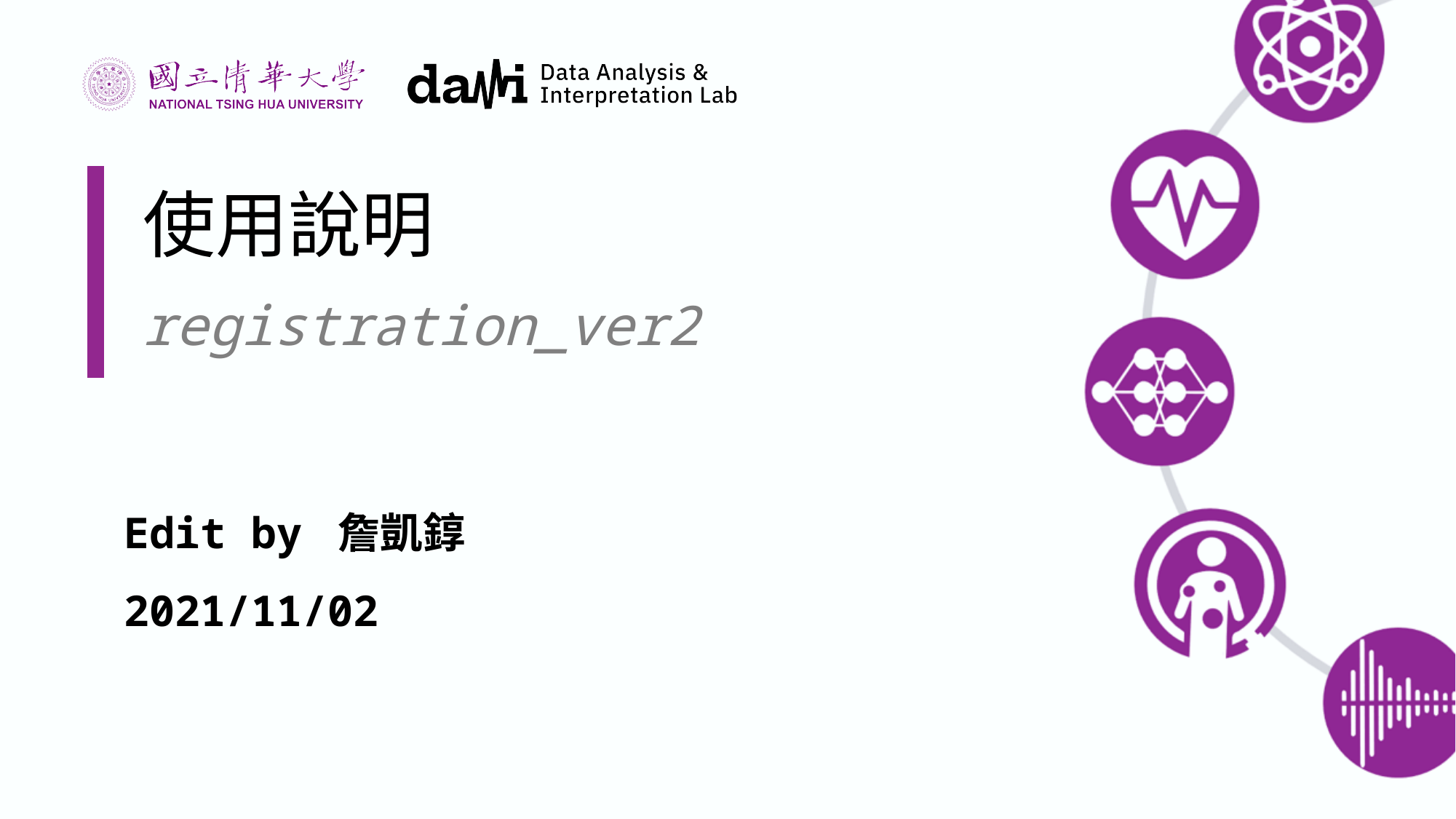

# 使用說明
registration_ver2
Edit by 詹凱錞

2021/11/02